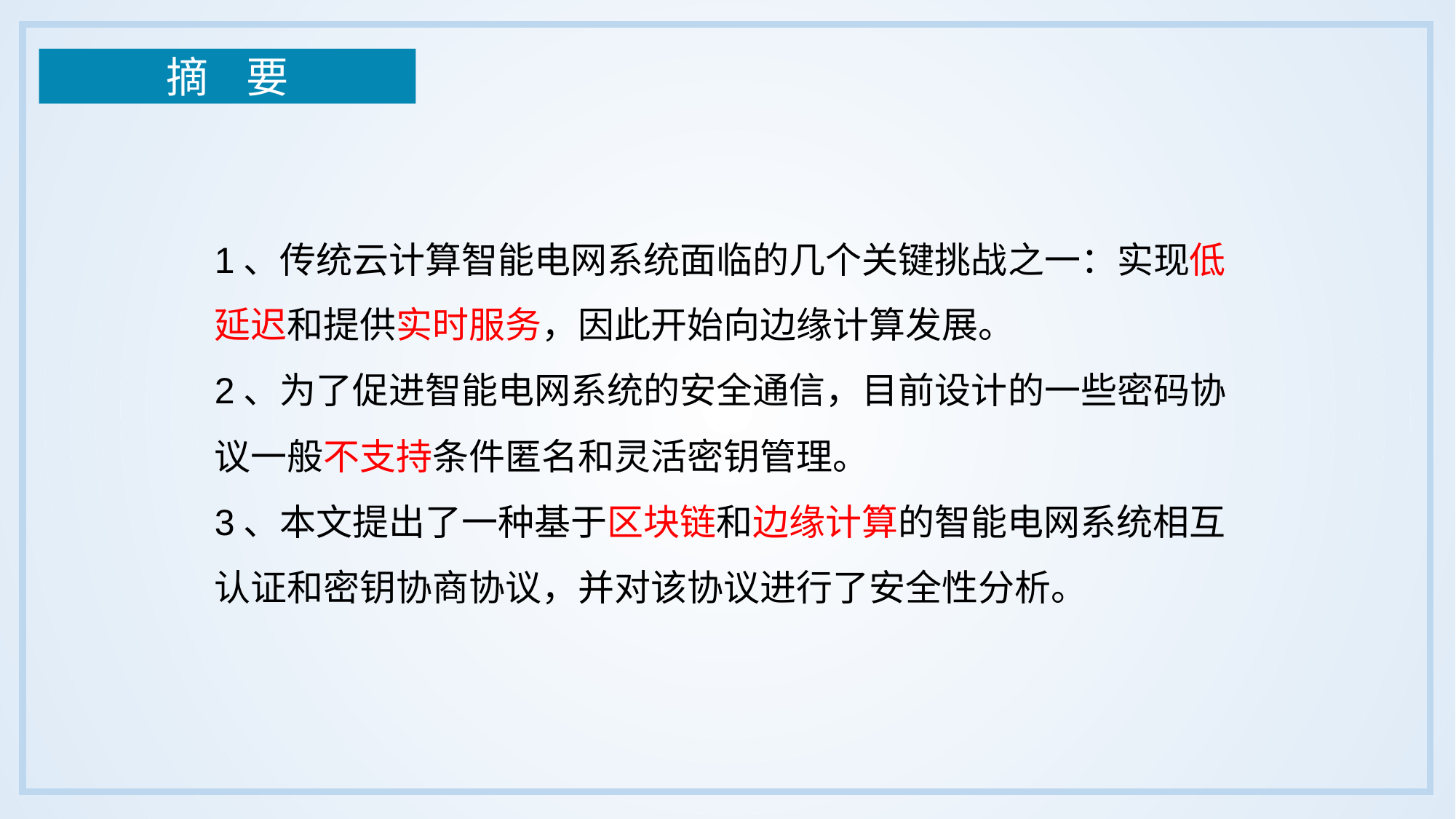

摘    要

1、传统云计算智能电网系统面临的几个关键挑战之一：实现低延迟和提供实时服务，因此开始向边缘计算发展。
2、为了促进智能电网系统的安全通信，目前设计的一些密码协议一般不支持条件匿名和灵活密钥管理。
3、本文提出了一种基于区块链和边缘计算的智能电网系统相互认证和密钥协商协议，并对该协议进行了安全性分析。